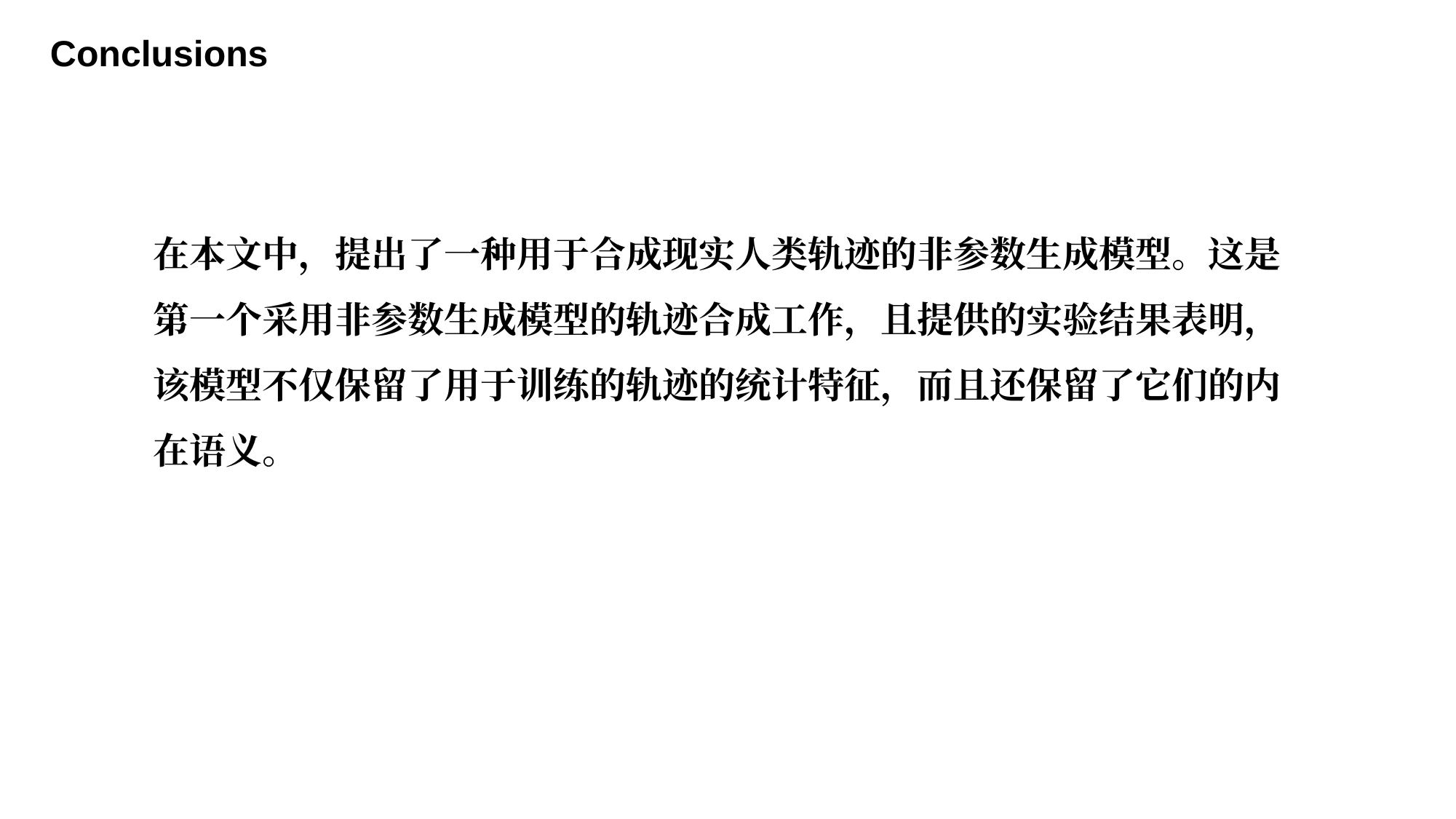

Conclusions
在本文中，提出了一种用于合成现实人类轨迹的非参数生成模型。这是第一个采用非参数生成模型的轨迹合成工作，且提供的实验结果表明，该模型不仅保留了用于训练的轨迹的统计特征，而且还保留了它们的内在语义。